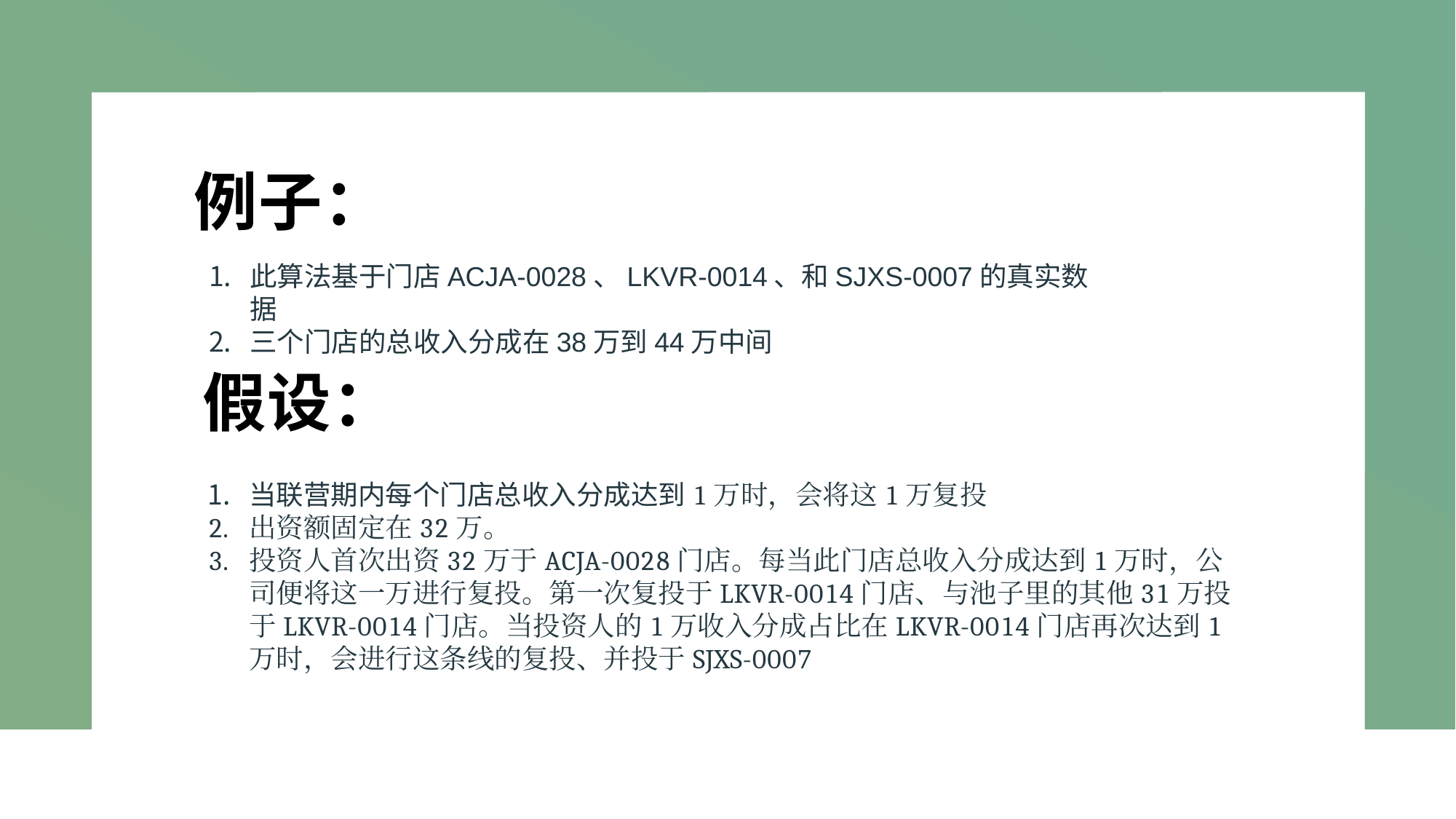

例子：
此算法基于门店ACJA-0028、LKVR-0014、和SJXS-0007的真实数据
三个门店的总收入分成在38万到44万中间

# 假设：
当联营期内每个门店总收入分成达到1万时，会将这1万复投
出资额固定在32万。
投资人首次出资32万于ACJA-0028门店。每当此门店总收入分成达到1万时，公司便将这一万进行复投。第一次复投于LKVR-0014门店、与池子里的其他31万投于LKVR-0014门店。当投资人的1万收入分成占比在LKVR-0014门店再次达到1万时，会进行这条线的复投、并投于SJXS-0007